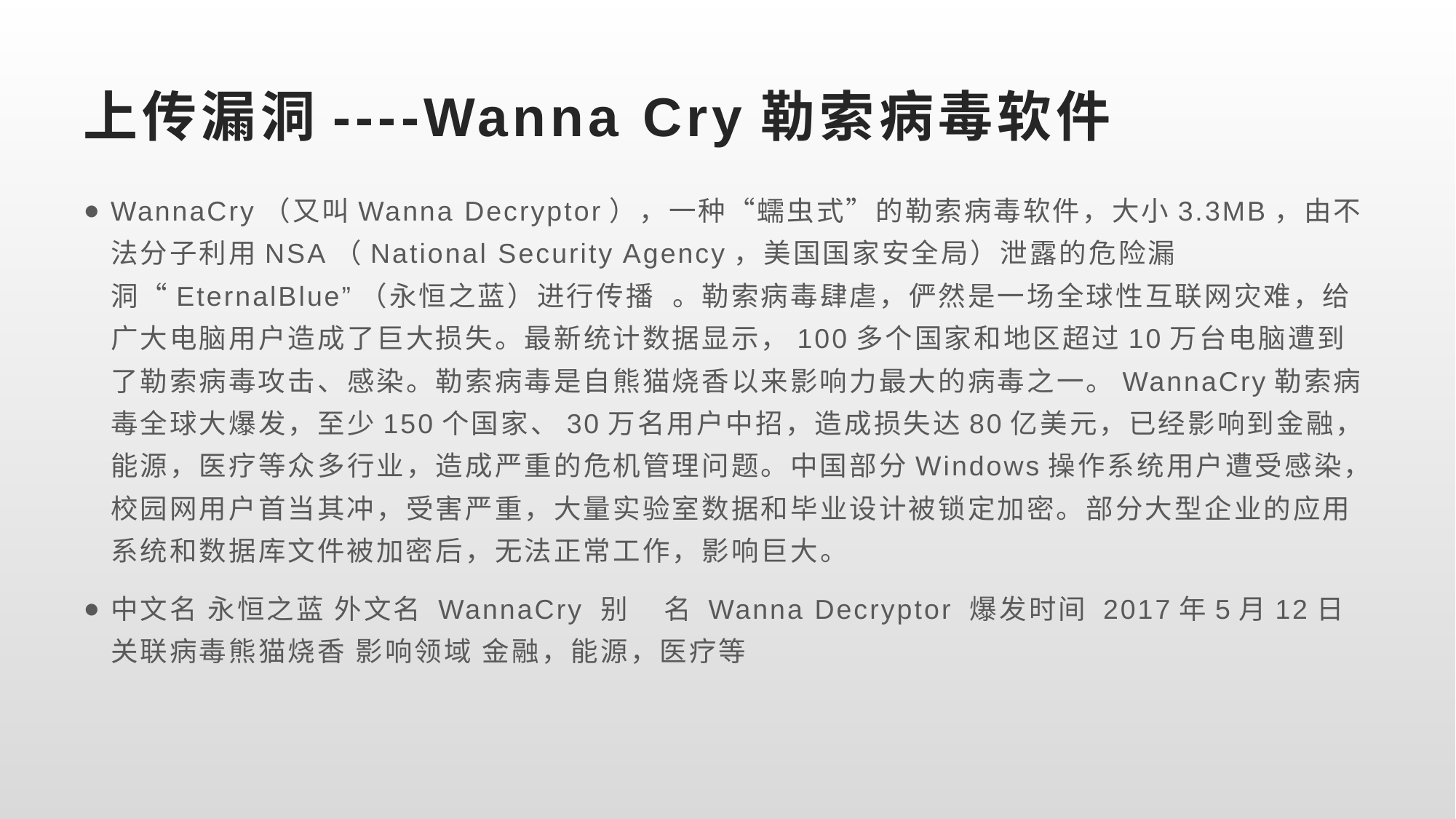

# 上传漏洞----Wanna Cry勒索病毒软件
WannaCry（又叫Wanna Decryptor），一种“蠕虫式”的勒索病毒软件，大小3.3MB，由不法分子利用NSA（National Security Agency，美国国家安全局）泄露的危险漏洞“EternalBlue”（永恒之蓝）进行传播  。勒索病毒肆虐，俨然是一场全球性互联网灾难，给广大电脑用户造成了巨大损失。最新统计数据显示，100多个国家和地区超过10万台电脑遭到了勒索病毒攻击、感染。勒索病毒是自熊猫烧香以来影响力最大的病毒之一。WannaCry勒索病毒全球大爆发，至少150个国家、30万名用户中招，造成损失达80亿美元，已经影响到金融，能源，医疗等众多行业，造成严重的危机管理问题。中国部分Windows操作系统用户遭受感染，校园网用户首当其冲，受害严重，大量实验室数据和毕业设计被锁定加密。部分大型企业的应用系统和数据库文件被加密后，无法正常工作，影响巨大。
中文名 永恒之蓝 外文名 WannaCry 别    名 Wanna Decryptor 爆发时间 2017年5月12日 关联病毒熊猫烧香 影响领域 金融，能源，医疗等